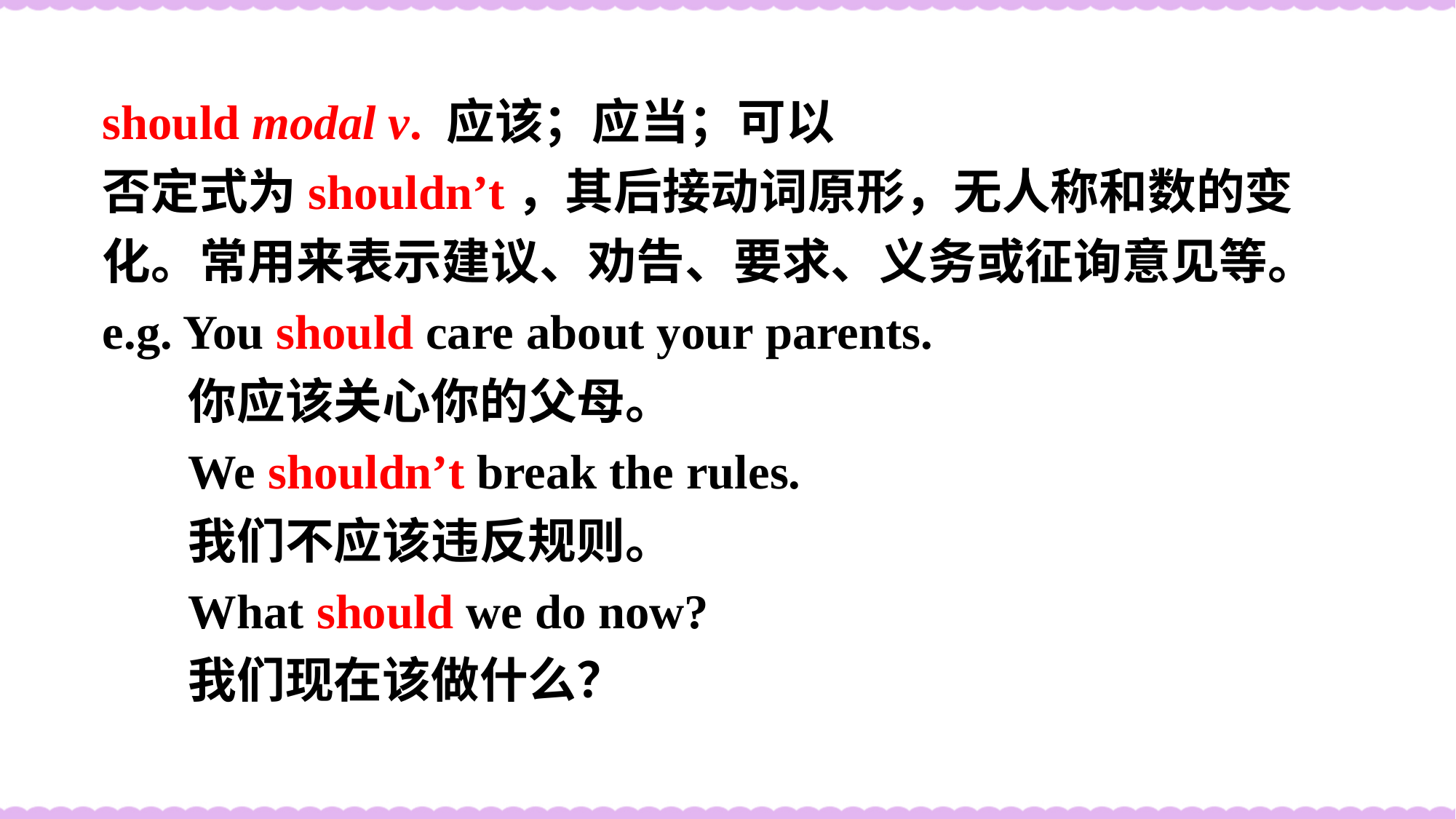

should modal v. 应该；应当；可以
否定式为shouldn’t，其后接动词原形，无人称和数的变化。常用来表示建议、劝告、要求、义务或征询意见等。
e.g. You should care about your parents.
你应该关心你的父母。
We shouldn’t break the rules.
我们不应该违反规则。
What should we do now?
我们现在该做什么？